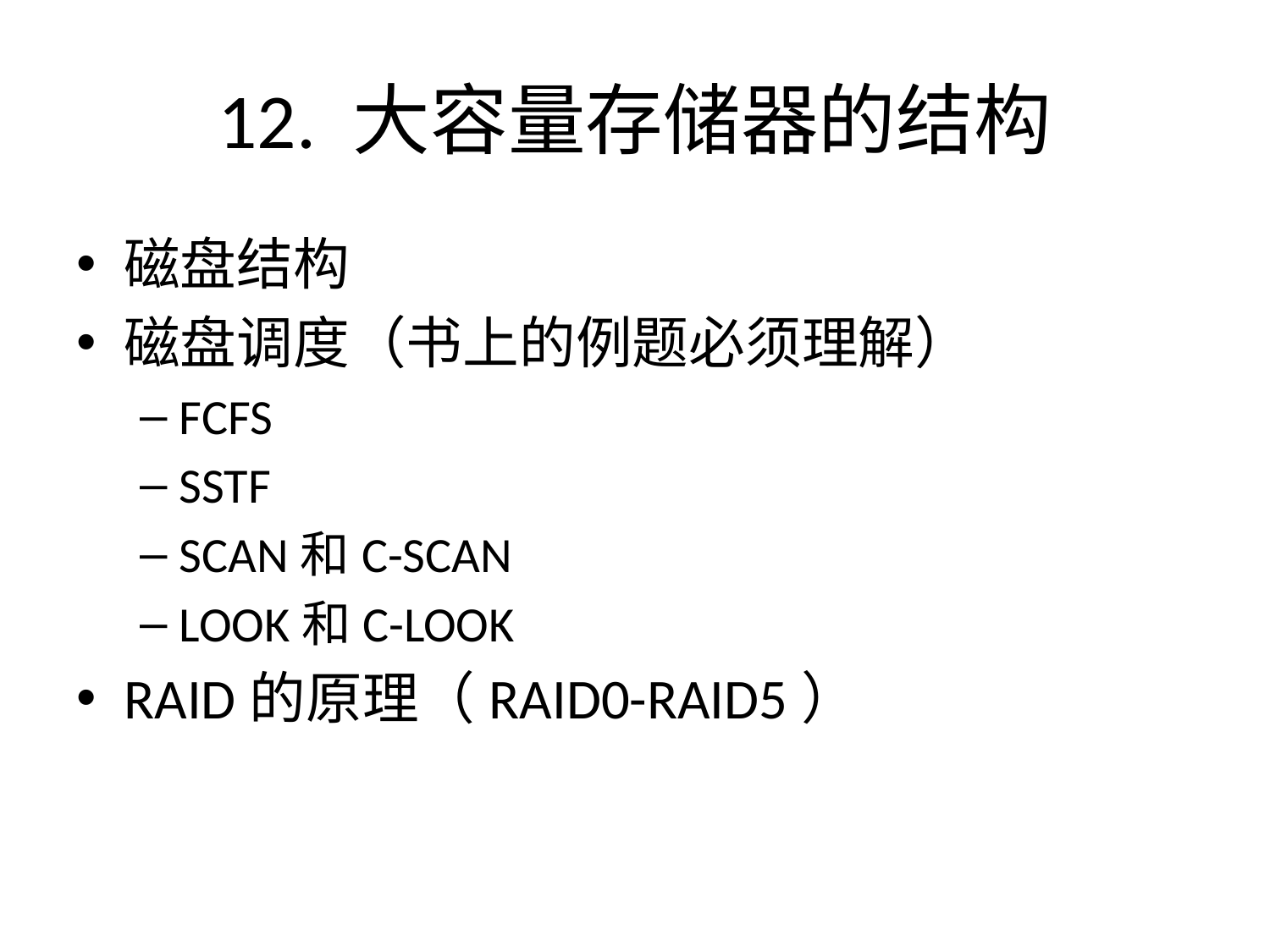

# 12. 大容量存储器的结构
磁盘结构
磁盘调度（书上的例题必须理解）
FCFS
SSTF
SCAN和C-SCAN
LOOK和C-LOOK
RAID的原理（RAID0-RAID5）